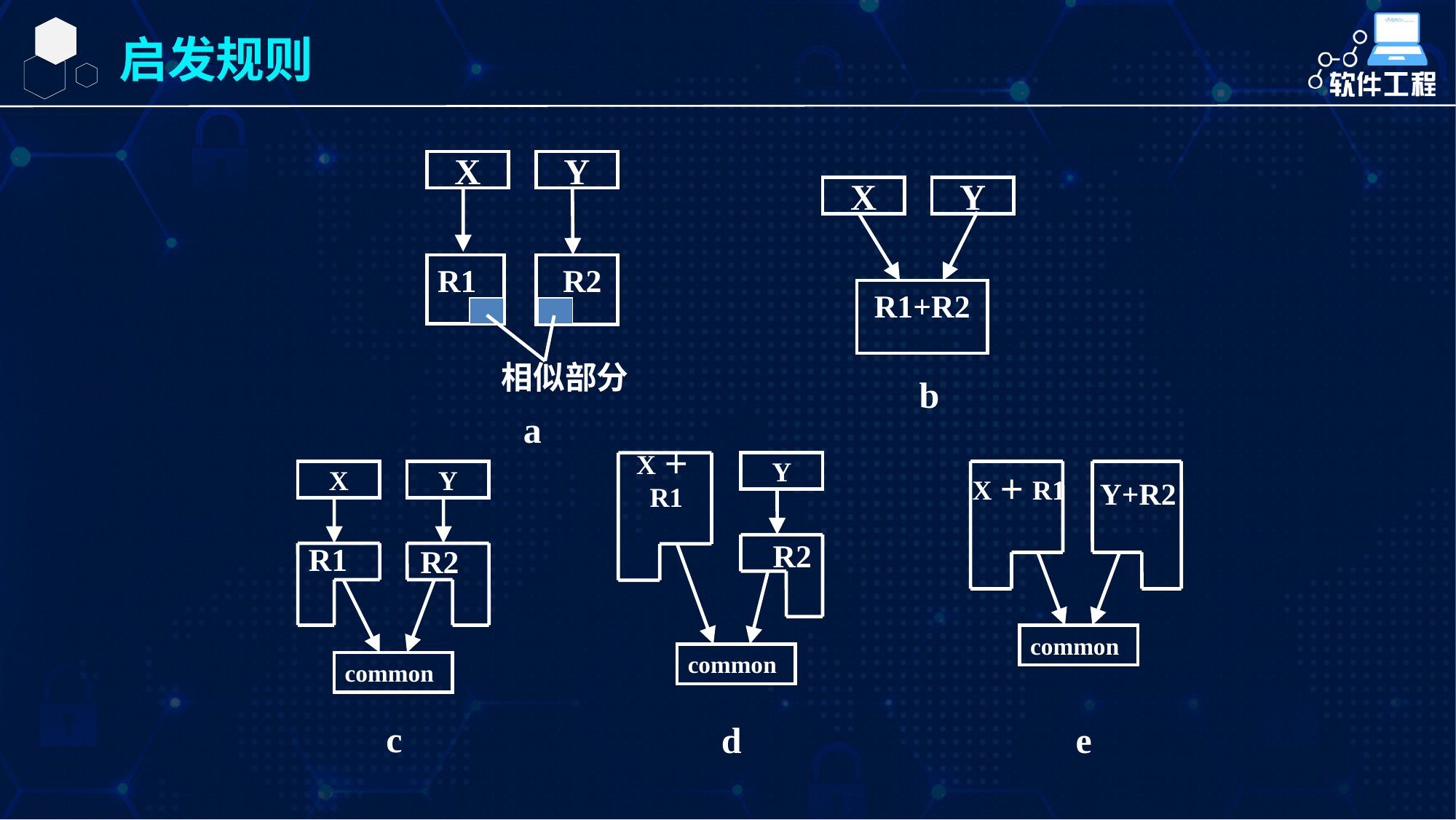

启发规则
X
Y

R1
  R2

相似部分
a
X
Y

R1+R2
b

X＋R1
Y

       R2

common
d
X
Y

       R2
R1

common
c

X＋R1

Y+R2

common
e